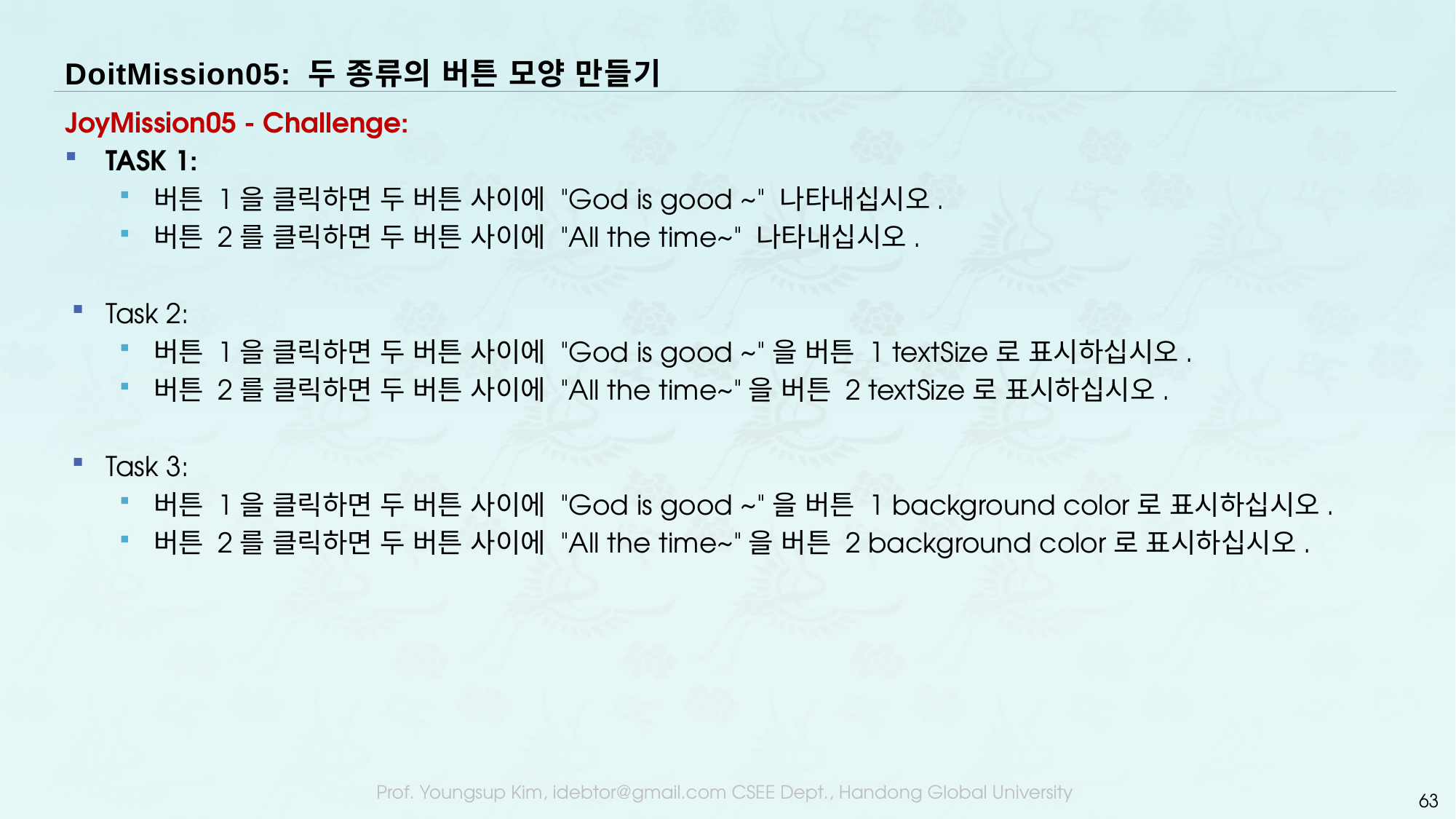

# DoitMission05: 두 종류의 버튼 모양 만들기
JoyMission05 - Challenge:
TASK 1:
버튼 1을 클릭하면 두 버튼 사이에 "God is good ~" 나타내십시오.
버튼 2를 클릭하면 두 버튼 사이에 "All the time~" 나타내십시오.

Task 2:
버튼 1을 클릭하면 두 버튼 사이에 "God is good ~"을 버튼 1 textSize로 표시하십시오.
버튼 2를 클릭하면 두 버튼 사이에 "All the time~"을 버튼 2 textSize로 표시하십시오.

Task 3:
버튼 1을 클릭하면 두 버튼 사이에 "God is good ~"을 버튼 1 background color로 표시하십시오.
버튼 2를 클릭하면 두 버튼 사이에 "All the time~"을 버튼 2 background color로 표시하십시오.

63